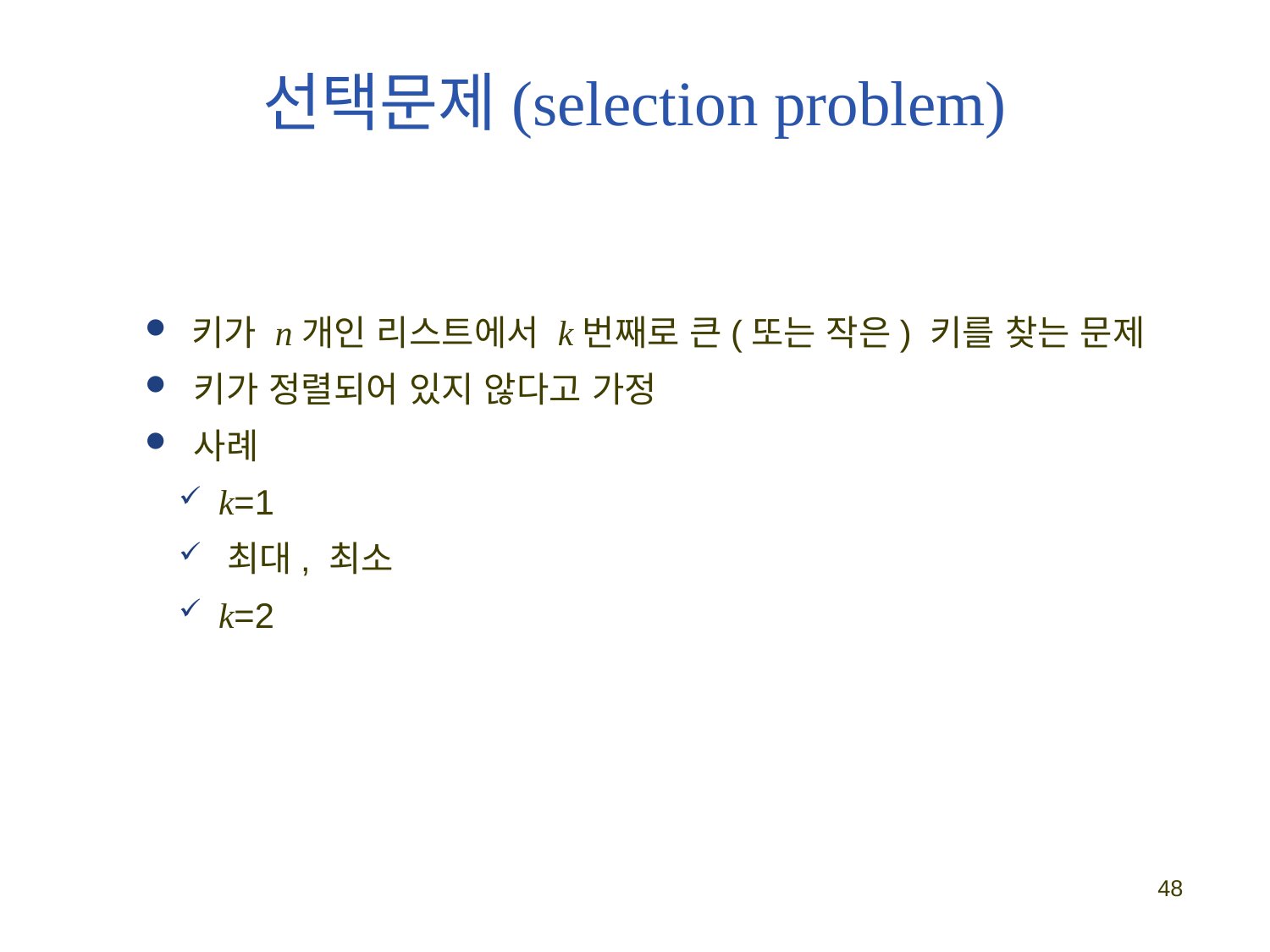

선택문제(selection problem)
 키가 n개인 리스트에서 k번째로 큰(또는 작은) 키를 찾는 문제
 키가 정렬되어 있지 않다고 가정
 사례
 k=1
 최대, 최소
 k=2
48